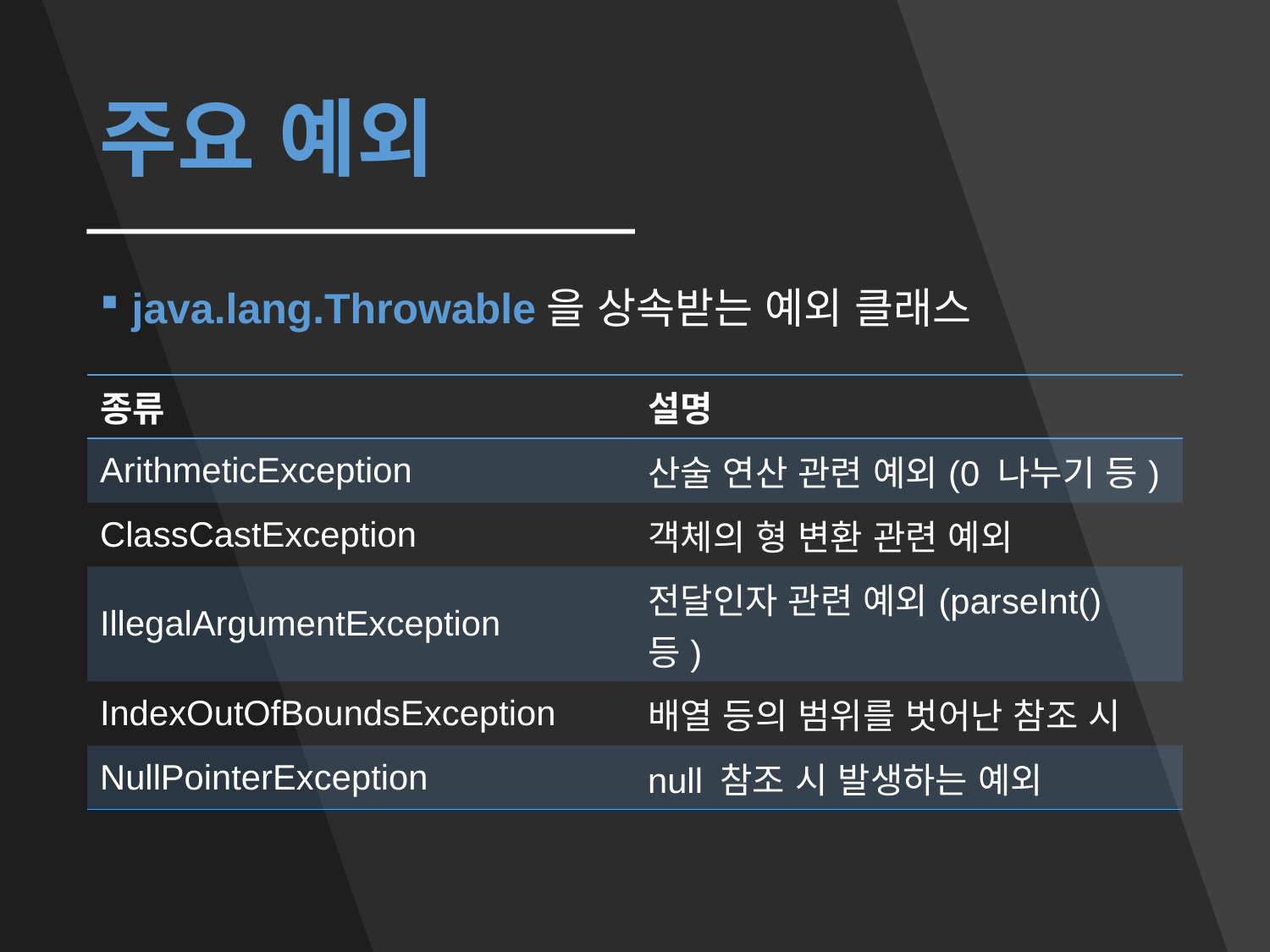

# 주요 예외

java.lang.Throwable을 상속받는 예외 클래스
| 종류 | 설명 |
| --- | --- |
| ArithmeticException | 산술 연산 관련 예외(0 나누기 등) |
| ClassCastException | 객체의 형 변환 관련 예외 |
| IllegalArgumentException | 전달인자 관련 예외(parseInt() 등) |
| IndexOutOfBoundsException | 배열 등의 범위를 벗어난 참조 시 |
| NullPointerException | null 참조 시 발생하는 예외 |